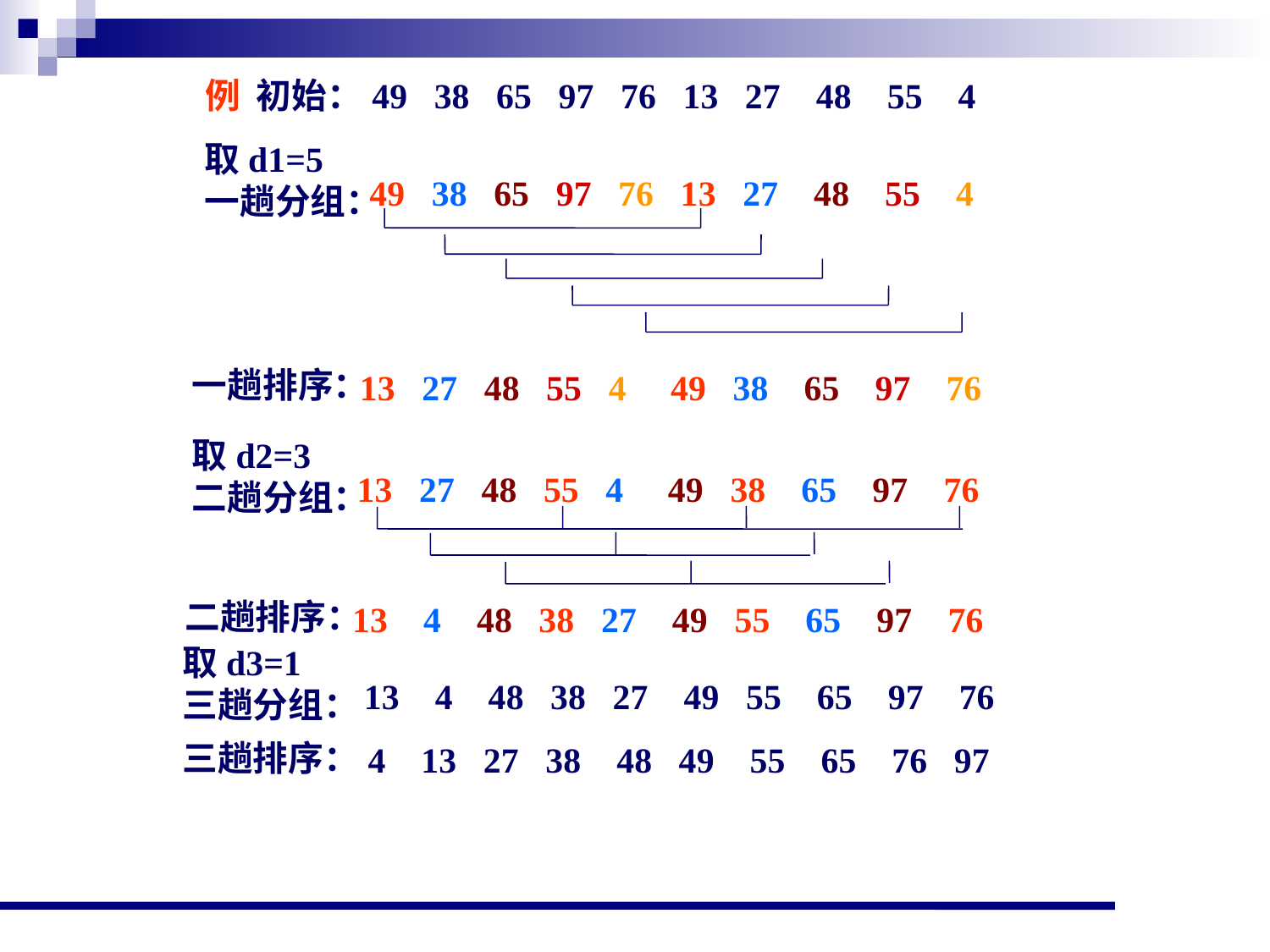

49   38   65   97   76   13   27    48    55    4
例  初始：
取d1=5
一趟分组：
49   38   65   97   76   13   27    48    55    4

一趟排序：
13   27   48   55   4     49   38    65    97    76
取d2=3
二趟分组：
13   27   48   55   4     49   38    65    97    76

二趟排序：
13    4    48   38   27    49   55    65    97    76
取d3=1
三趟分组：
13    4    48   38   27    49   55    65    97    76
三趟排序：
4    13   27   38    48   49    55    65    76   97